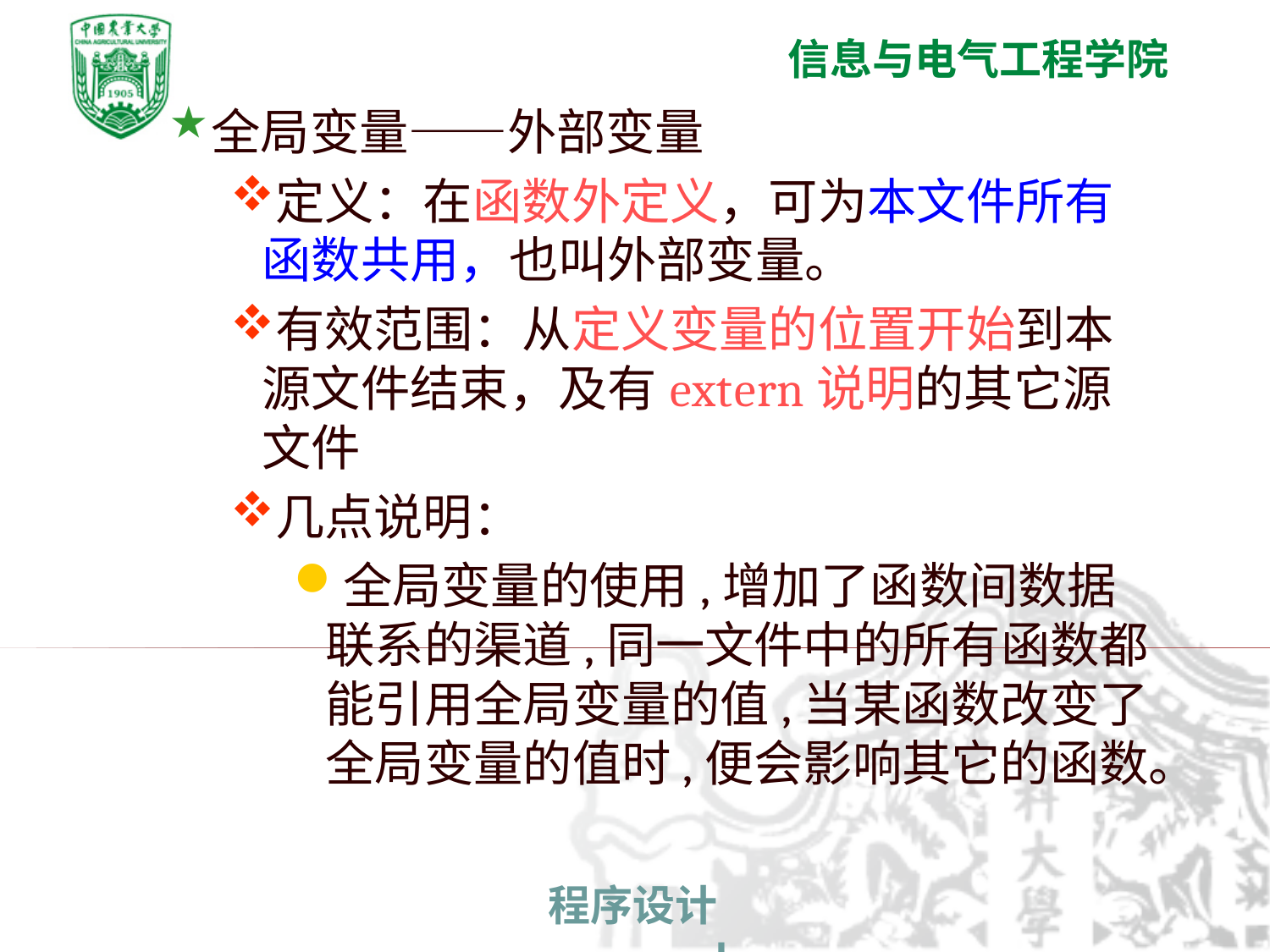

全局变量——外部变量
定义：在函数外定义，可为本文件所有函数共用，也叫外部变量。
有效范围：从定义变量的位置开始到本源文件结束，及有extern说明的其它源文件
几点说明：
全局变量的使用,增加了函数间数据联系的渠道,同一文件中的所有函数都能引用全局变量的值,当某函数改变了全局变量的值时,便会影响其它的函数。